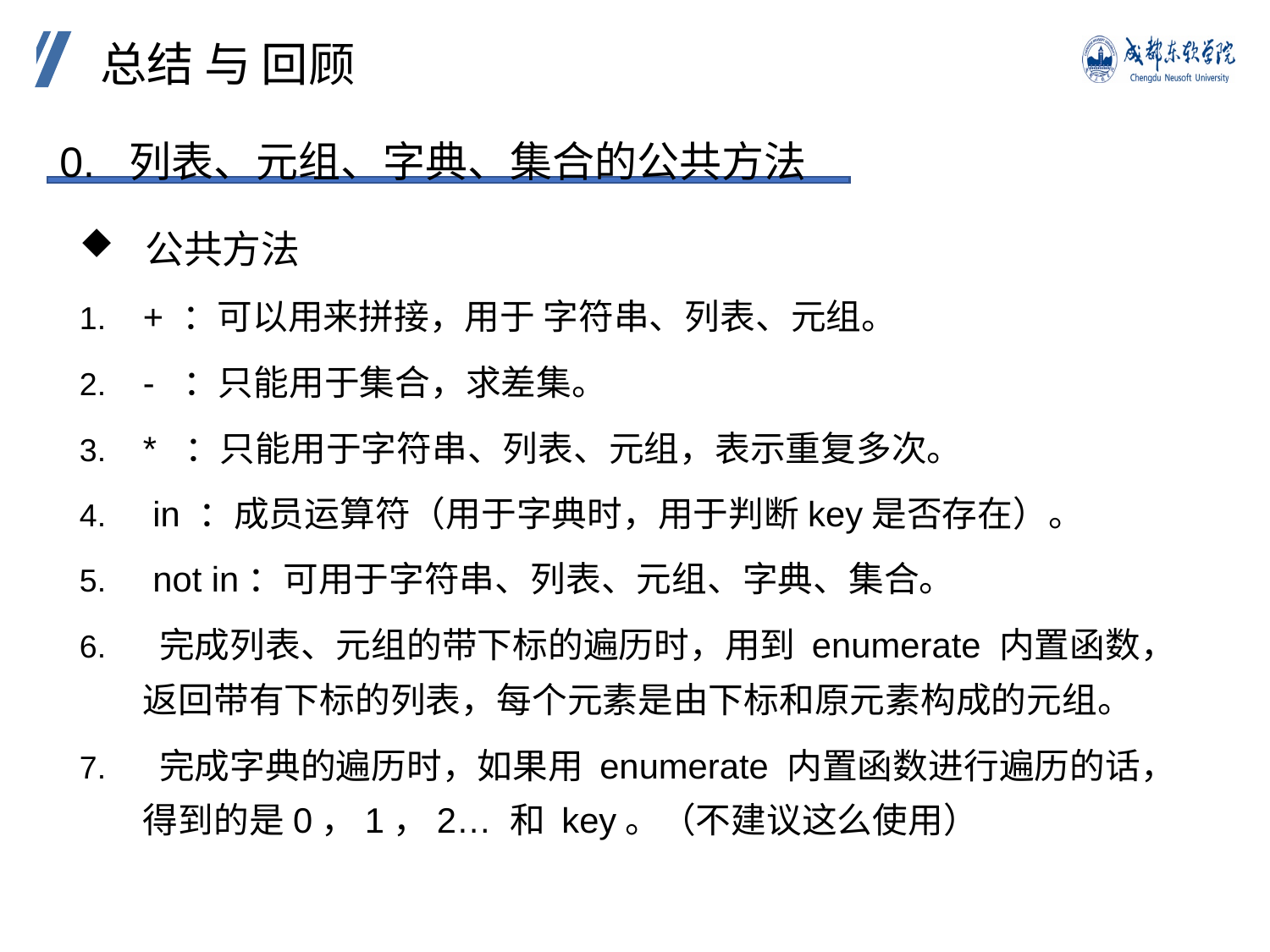

总结 与 回顾
0.  列表、元组、字典、集合的公共方法

 公共方法
+ ：可以用来拼接，用于 字符串、列表、元组。
-  ：只能用于集合，求差集。
*  ：只能用于字符串、列表、元组，表示重复多次。
 in ：成员运算符（用于字典时，用于判断key是否存在）。
 not in：可用于字符串、列表、元组、字典、集合。
 完成列表、元组的带下标的遍历时，用到 enumerate 内置函数，返回带有下标的列表，每个元素是由下标和原元素构成的元组。
 完成字典的遍历时，如果用 enumerate 内置函数进行遍历的话，得到的是0，1，2… 和 key。（不建议这么使用）